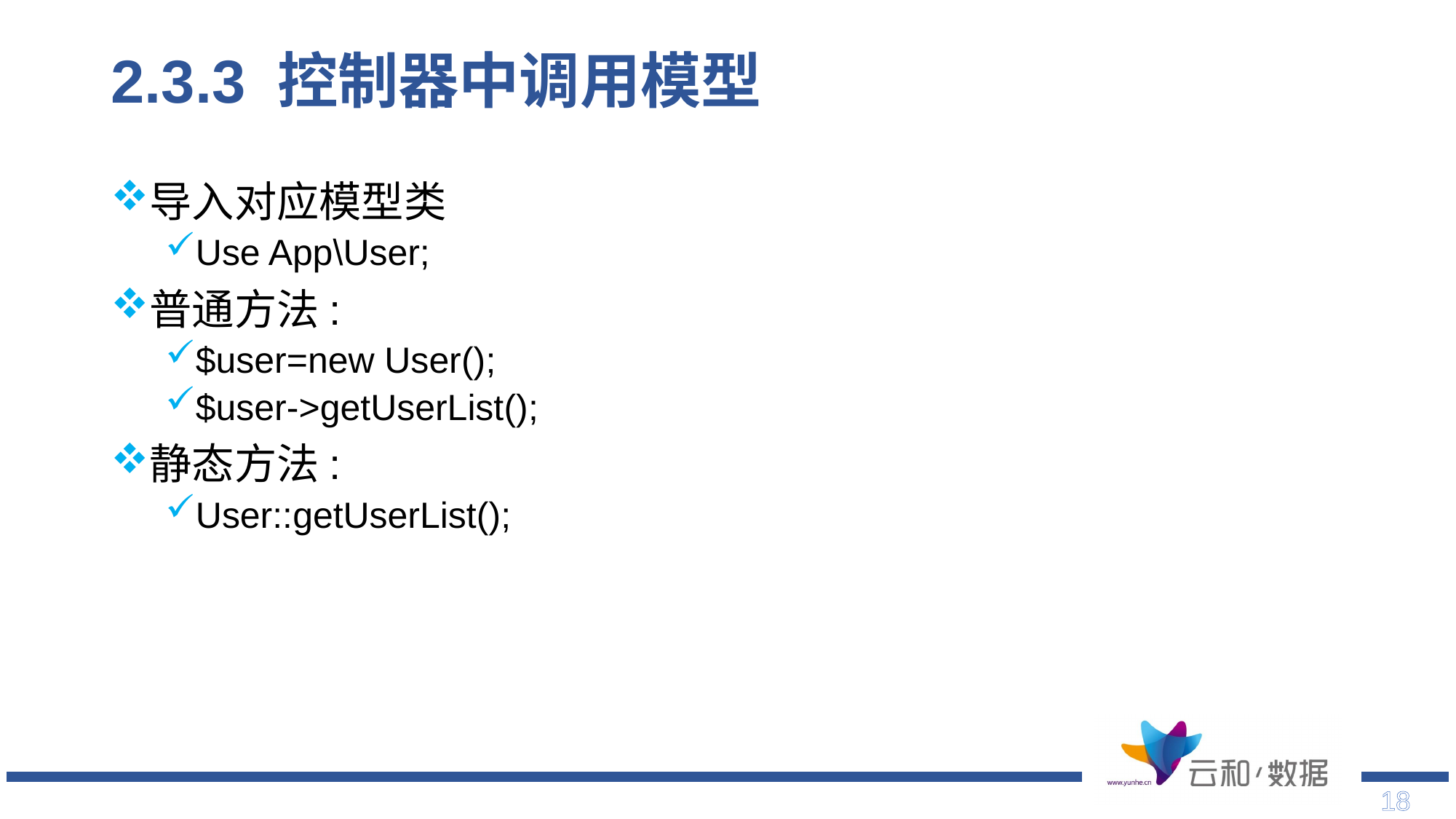

# 2.3.3 控制器中调用模型
导入对应模型类
Use App\User;
普通方法:
$user=new User();
$user->getUserList();
静态方法:
User::getUserList();